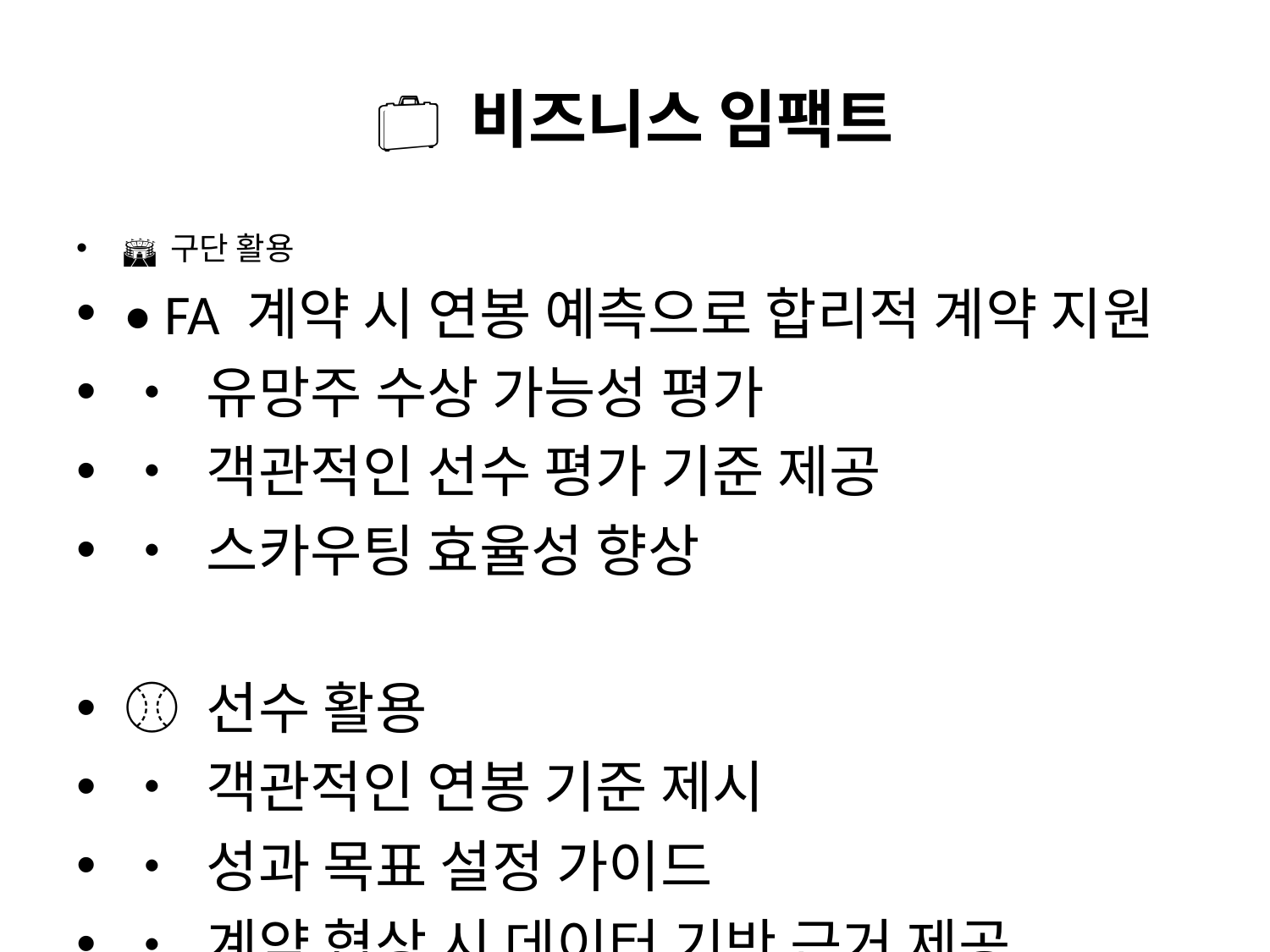

# 💼 비즈니스 임팩트
🏟️ 구단 활용
• FA 계약 시 연봉 예측으로 합리적 계약 지원
• 유망주 수상 가능성 평가
• 객관적인 선수 평가 기준 제공
• 스카우팅 효율성 향상

⚾ 선수 활용
• 객관적인 연봉 기준 제시
• 성과 목표 설정 가이드
• 계약 협상 시 데이터 기반 근거 제공
• 개인 성과 개선 방향성 제시

📺 팬/미디어 활용
• 데이터 기반 선수 분석 자료
• 객관적인 선수 평가
• 기사 작성 및 토론 자료
• 팬들의 이해도 향상